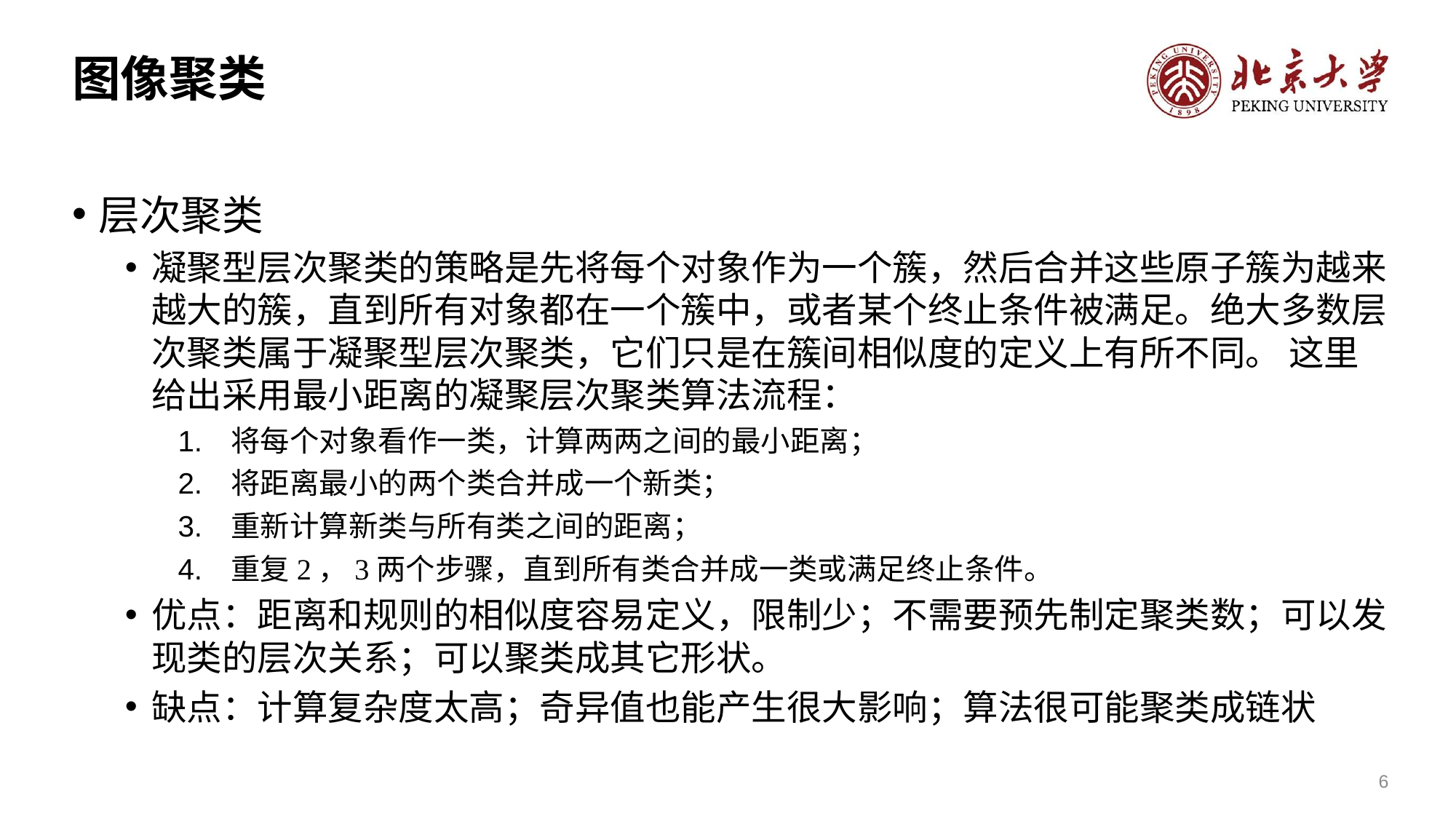

# 图像聚类
层次聚类
凝聚型层次聚类的策略是先将每个对象作为一个簇，然后合并这些原子簇为越来越大的簇，直到所有对象都在一个簇中，或者某个终止条件被满足。绝大多数层次聚类属于凝聚型层次聚类，它们只是在簇间相似度的定义上有所不同。 这里给出采用最小距离的凝聚层次聚类算法流程：
将每个对象看作一类，计算两两之间的最小距离；
将距离最小的两个类合并成一个新类；
重新计算新类与所有类之间的距离；
重复2，3两个步骤，直到所有类合并成一类或满足终止条件。
优点：距离和规则的相似度容易定义，限制少；不需要预先制定聚类数；可以发现类的层次关系；可以聚类成其它形状。
缺点：计算复杂度太高；奇异值也能产生很大影响；算法很可能聚类成链状

6